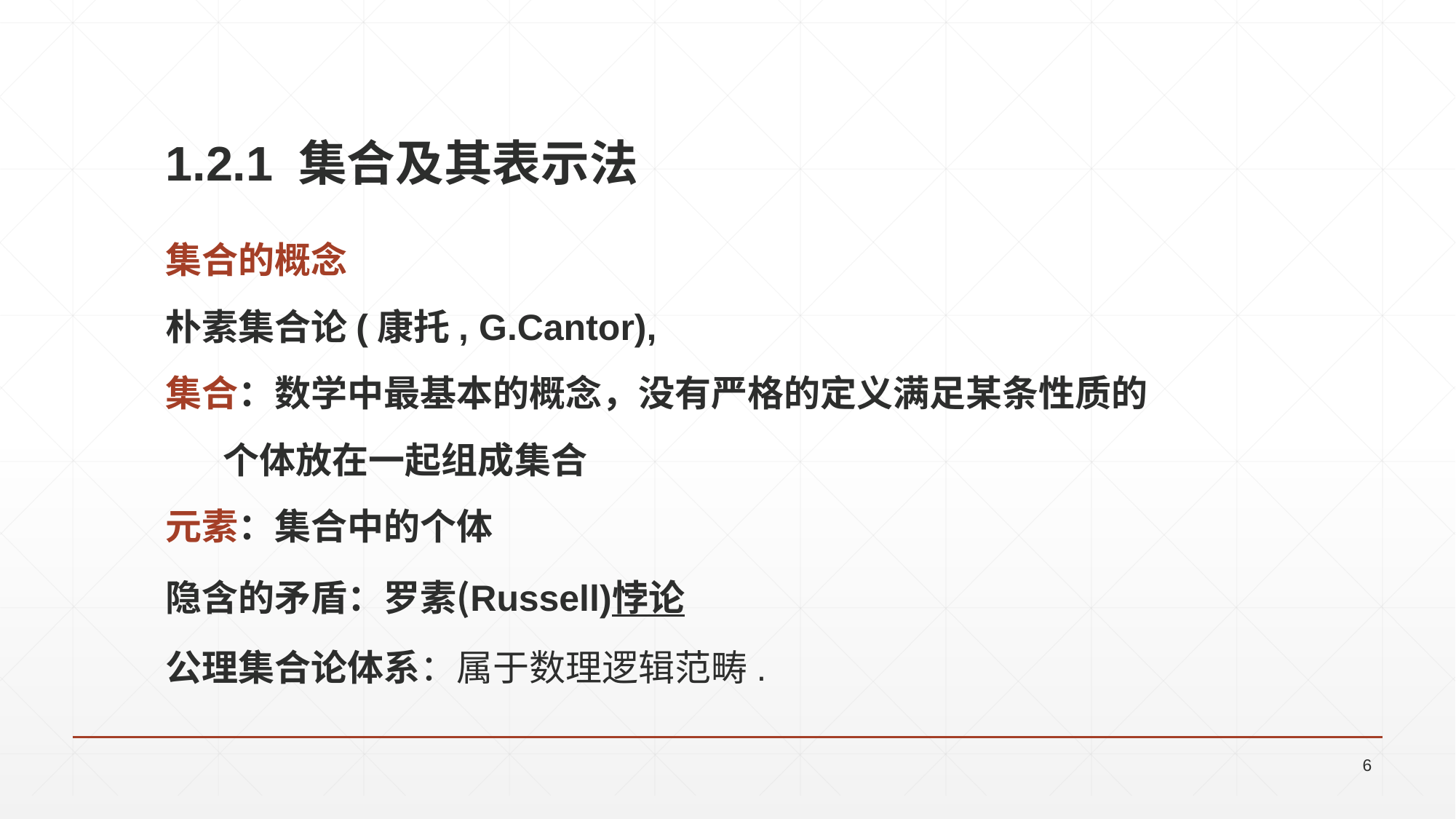

# 1.2.1 集合及其表示法
集合的概念
朴素集合论(康托, G.Cantor),
集合：数学中最基本的概念，没有严格的定义满足某条性质的
      个体放在一起组成集合
元素：集合中的个体
隐含的矛盾：罗素(Russell)悖论
公理集合论体系：属于数理逻辑范畴.

6